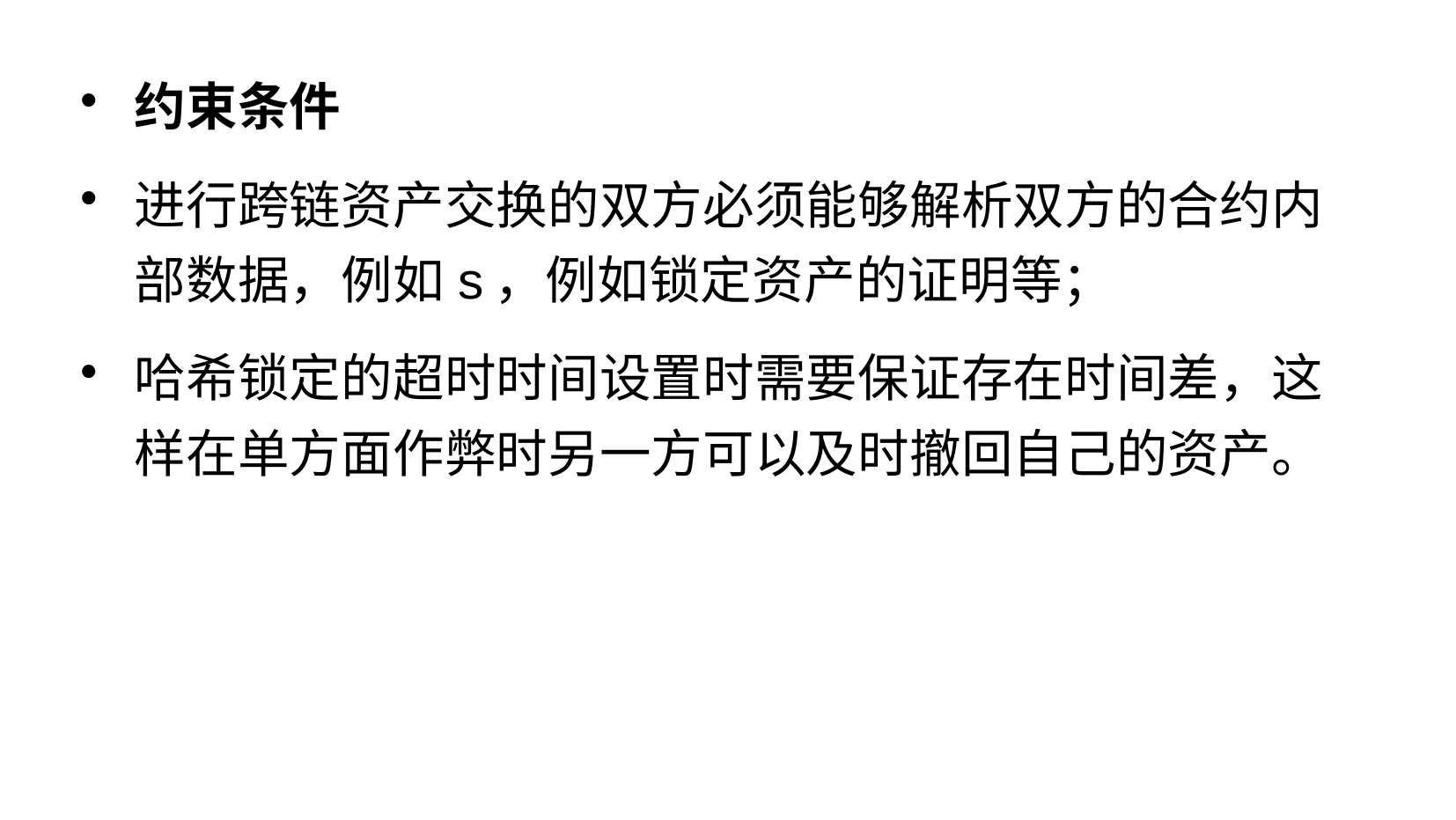

约束条件
进行跨链资产交换的双方必须能够解析双方的合约内部数据，例如s，例如锁定资产的证明等；
哈希锁定的超时时间设置时需要保证存在时间差，这样在单方面作弊时另一方可以及时撤回自己的资产。